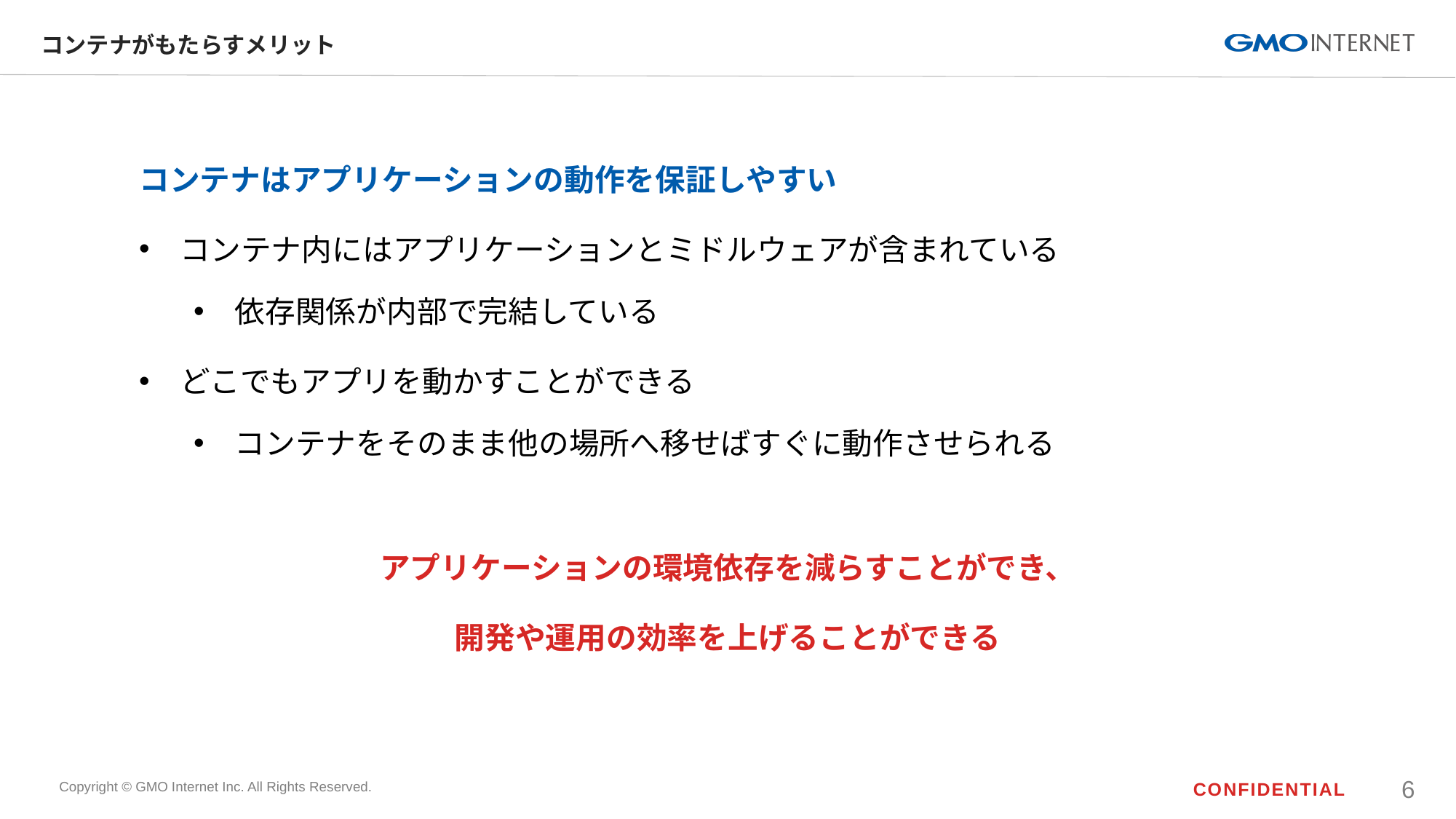

# コンテナがもたらすメリット
コンテナはアプリケーションの動作を保証しやすい
コンテナ内にはアプリケーションとミドルウェアが含まれている
依存関係が内部で完結している
どこでもアプリを動かすことができる
コンテナをそのまま他の場所へ移せばすぐに動作させられる

アプリケーションの環境依存を減らすことができ、
開発や運用の効率を上げることができる